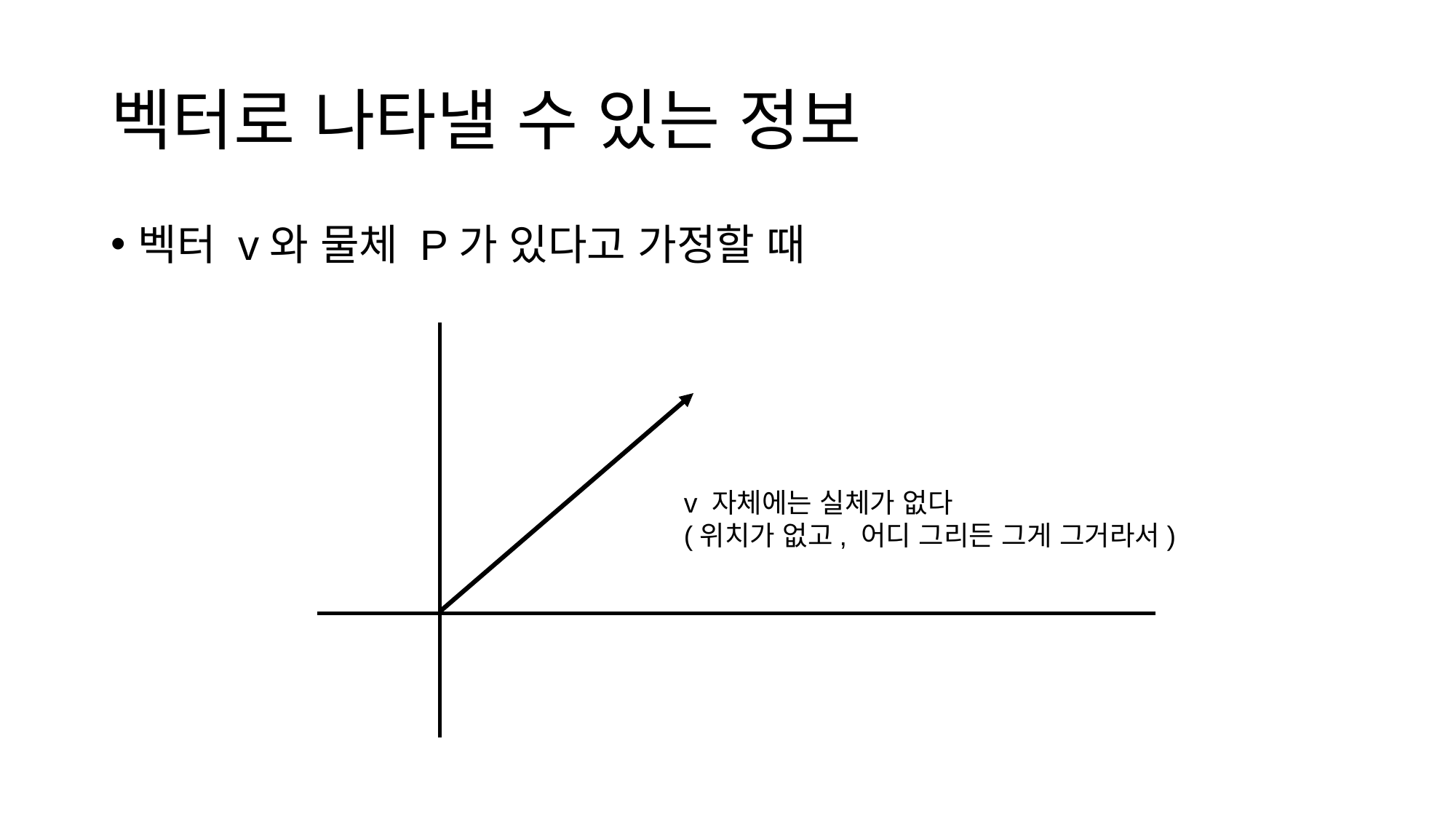

# 벡터로 나타낼 수 있는 정보
벡터 v와 물체 P가 있다고 가정할 때
v 자체에는 실체가 없다
(위치가 없고, 어디 그리든 그게 그거라서)